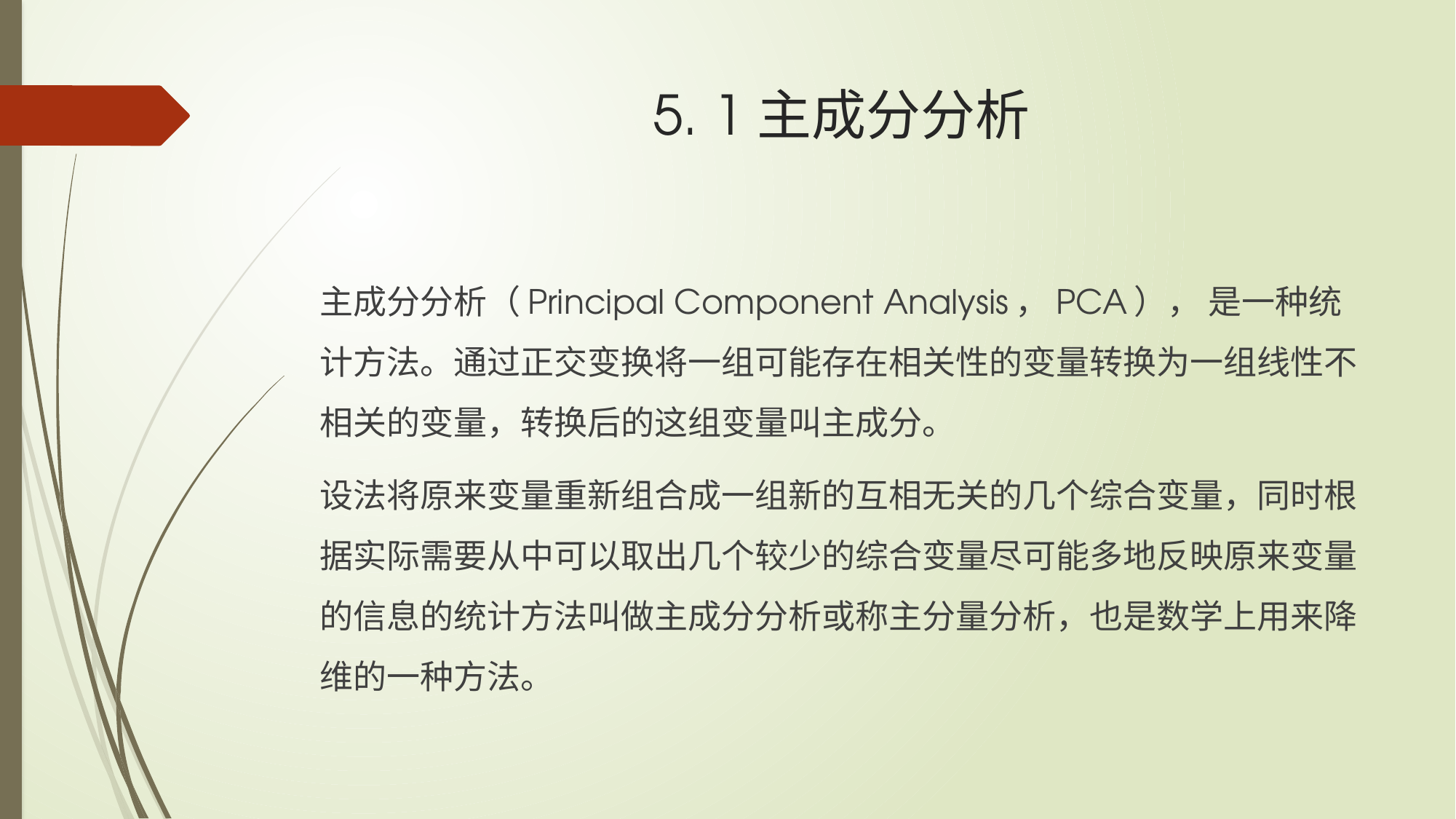

# 5. 1主成分分析
主成分分析（Principal Component Analysis，PCA）， 是一种统计方法。通过正交变换将一组可能存在相关性的变量转换为一组线性不相关的变量，转换后的这组变量叫主成分。
设法将原来变量重新组合成一组新的互相无关的几个综合变量，同时根据实际需要从中可以取出几个较少的综合变量尽可能多地反映原来变量的信息的统计方法叫做主成分分析或称主分量分析，也是数学上用来降维的一种方法。